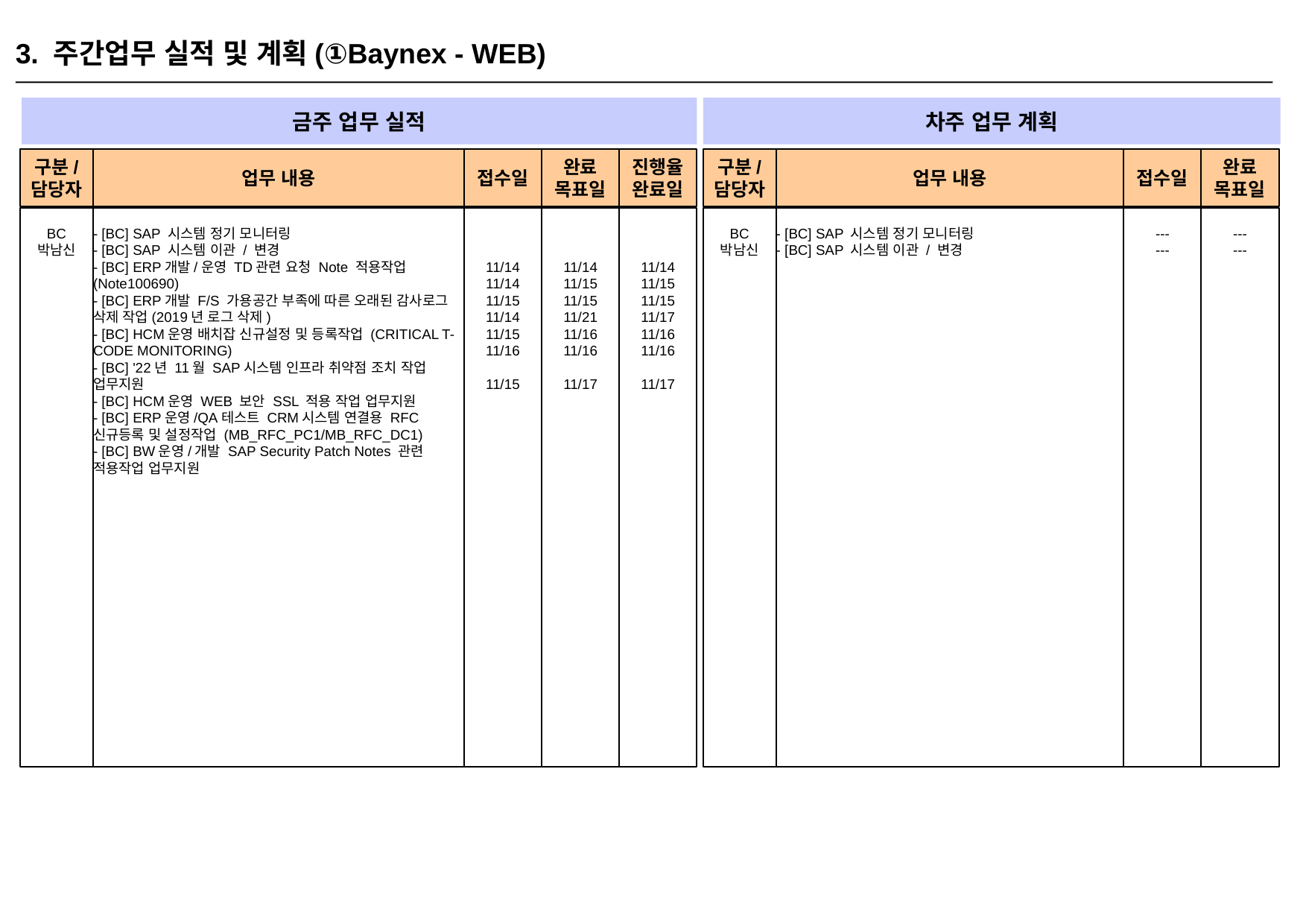

3. 주간업무 실적 및 계획(①Baynex - WEB)

금주 업무 실적
차주 업무 계획
구분/
담당자
업무 내용
접수일
완료
목표일
진행율
완료일
구분/
담당자
업무 내용
접수일
완료
목표일
BC
박남신
- [BC] SAP 시스템 정기 모니터링
- [BC] SAP 시스템 이관 / 변경
- [BC] ERP개발/운영 TD관련 요청 Note 적용작업(Note100690)
- [BC] ERP개발 F/S 가용공간 부족에 따른 오래된 감사로그 삭제 작업(2019년 로그 삭제)
- [BC] HCM운영 배치잡 신규설정 및 등록작업 (CRITICAL T-CODE MONITORING)
- [BC] '22년 11월 SAP시스템 인프라 취약점 조치 작업 업무지원
- [BC] HCM운영 WEB 보안 SSL 적용 작업 업무지원
- [BC] ERP운영/QA테스트 CRM시스템 연결용 RFC 신규등록 및 설정작업 (MB_RFC_PC1/MB_RFC_DC1)
- [BC] BW운영/개발 SAP Security Patch Notes 관련 적용작업 업무지원
11/14
11/14
11/15
11/14
11/15
11/16
11/15
11/14
11/15
11/15
11/21
11/16
11/16
11/17
11/14
11/15
11/15
11/17
11/16
11/16
11/17
BC
박남신
- [BC] SAP 시스템 정기 모니터링
- [BC] SAP 시스템 이관 / 변경
---
---
---
---